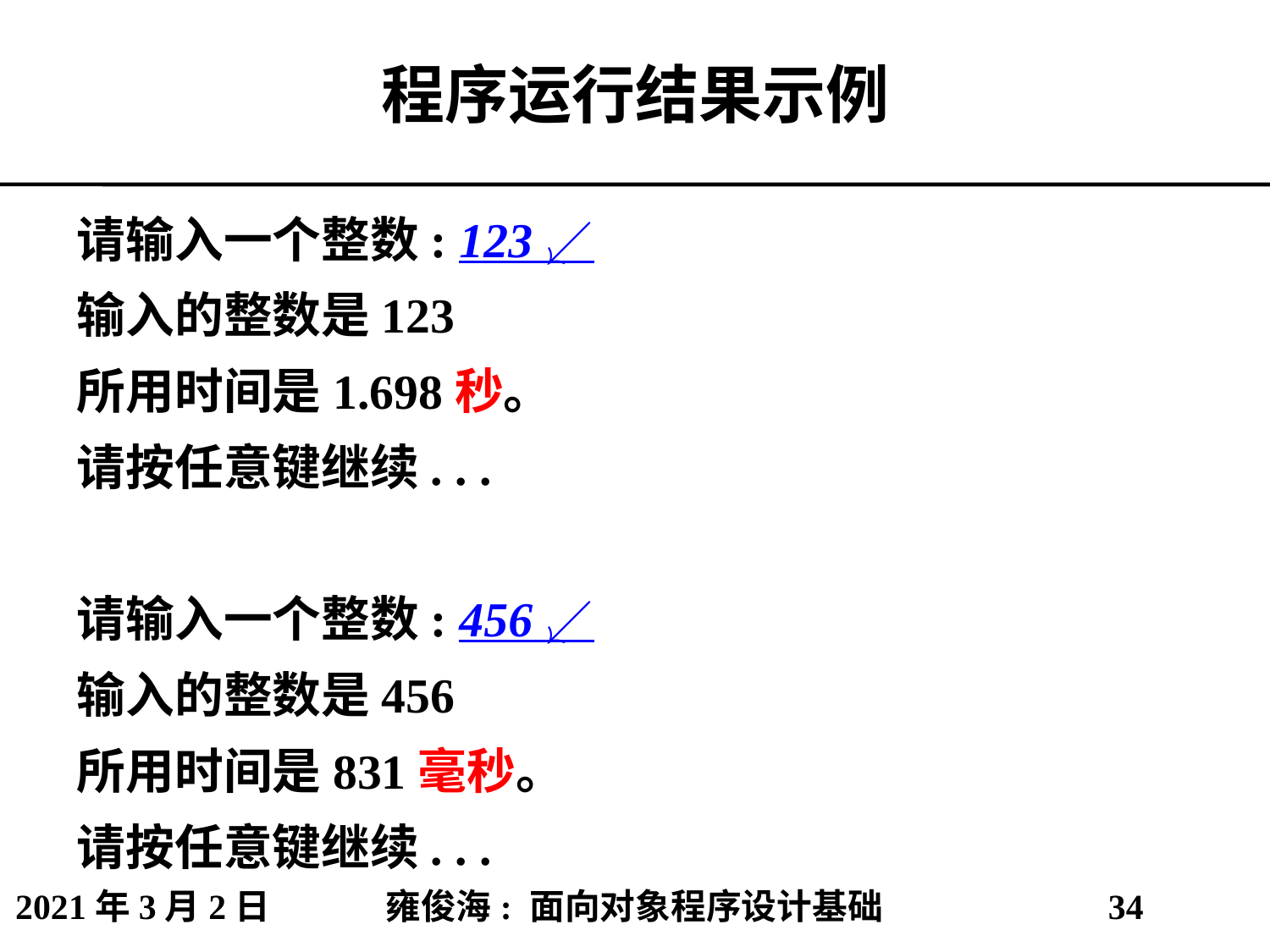

# 程序运行结果示例

请输入一个整数: 123 ↙
输入的整数是123
所用时间是1.698秒。
请按任意键继续. . .

请输入一个整数: 456 ↙
输入的整数是456
所用时间是831毫秒。
请按任意键继续. . .
2021年3月2日
雍俊海: 面向对象程序设计基础
34